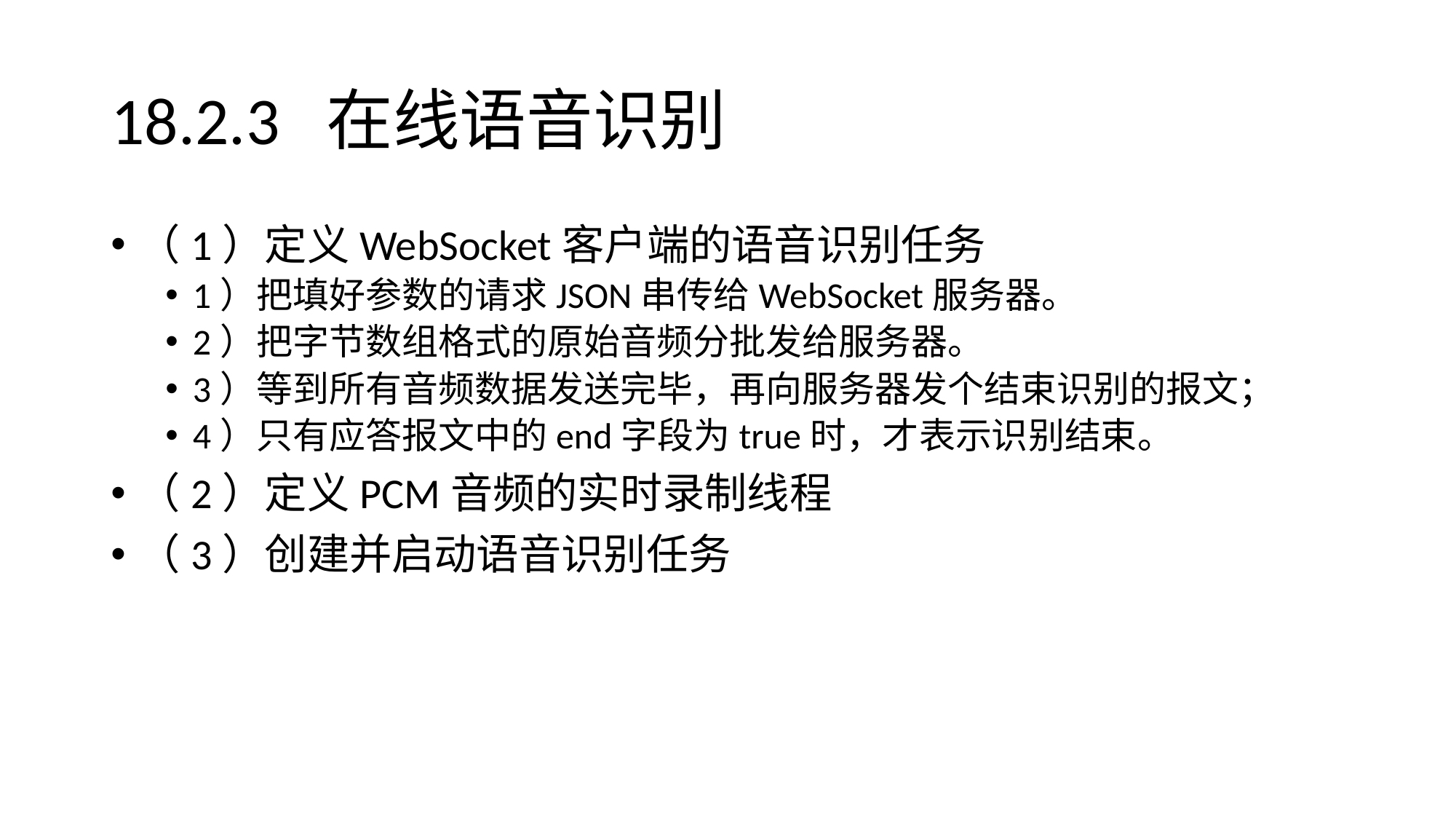

# 18.2.3  在线语音识别
（1）定义WebSocket客户端的语音识别任务
1）把填好参数的请求JSON串传给WebSocket服务器。
2）把字节数组格式的原始音频分批发给服务器。
3）等到所有音频数据发送完毕，再向服务器发个结束识别的报文；
4）只有应答报文中的end字段为true时，才表示识别结束。
（2）定义PCM音频的实时录制线程
（3）创建并启动语音识别任务